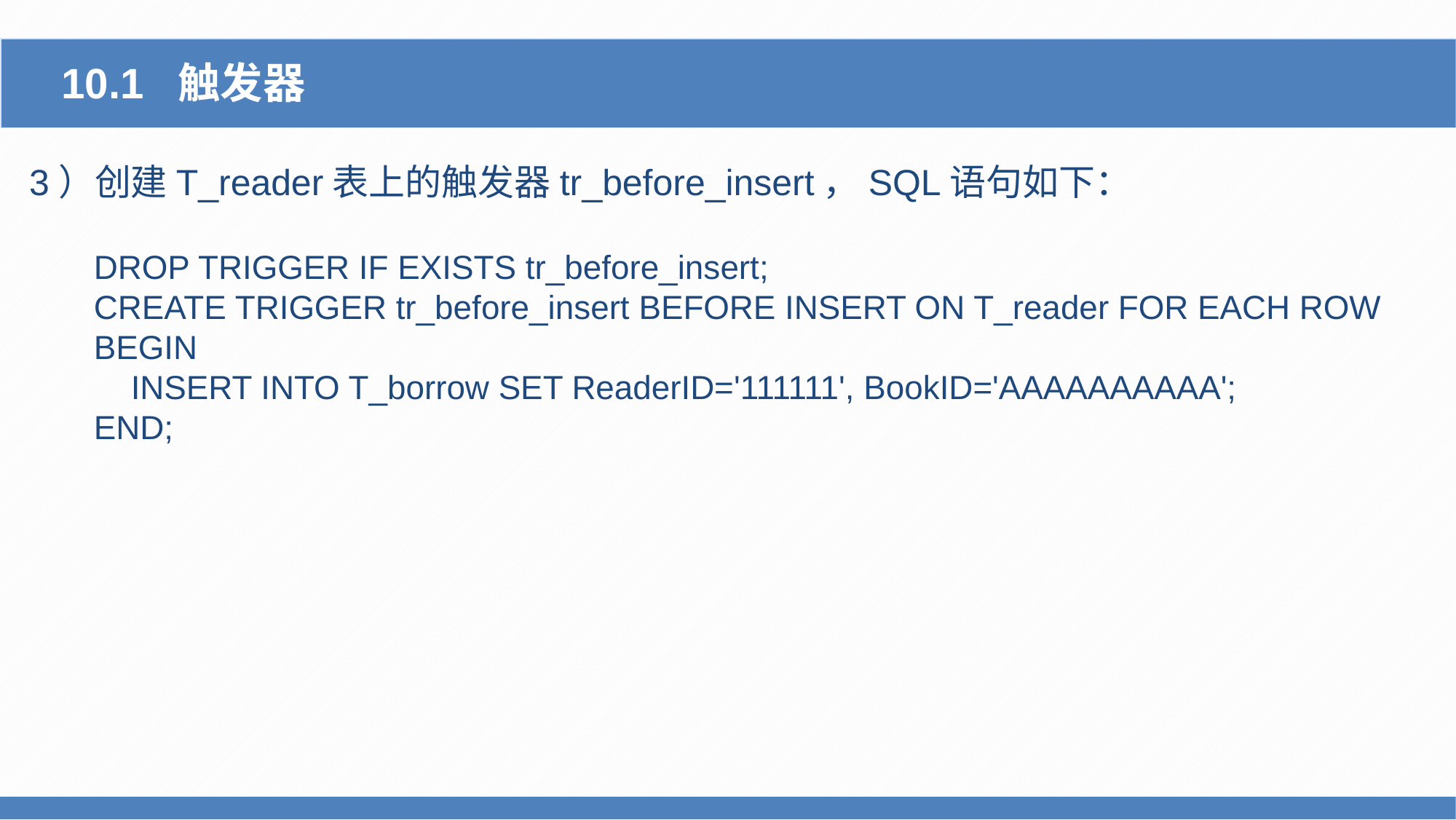

10.1  触发器
3）创建T_reader表上的触发器tr_before_insert，SQL语句如下：

DROP TRIGGER IF EXISTS tr_before_insert;
CREATE TRIGGER tr_before_insert BEFORE INSERT ON T_reader FOR EACH ROW
BEGIN
    INSERT INTO T_borrow SET ReaderID='111111', BookID='AAAAAAAAAA';
END;